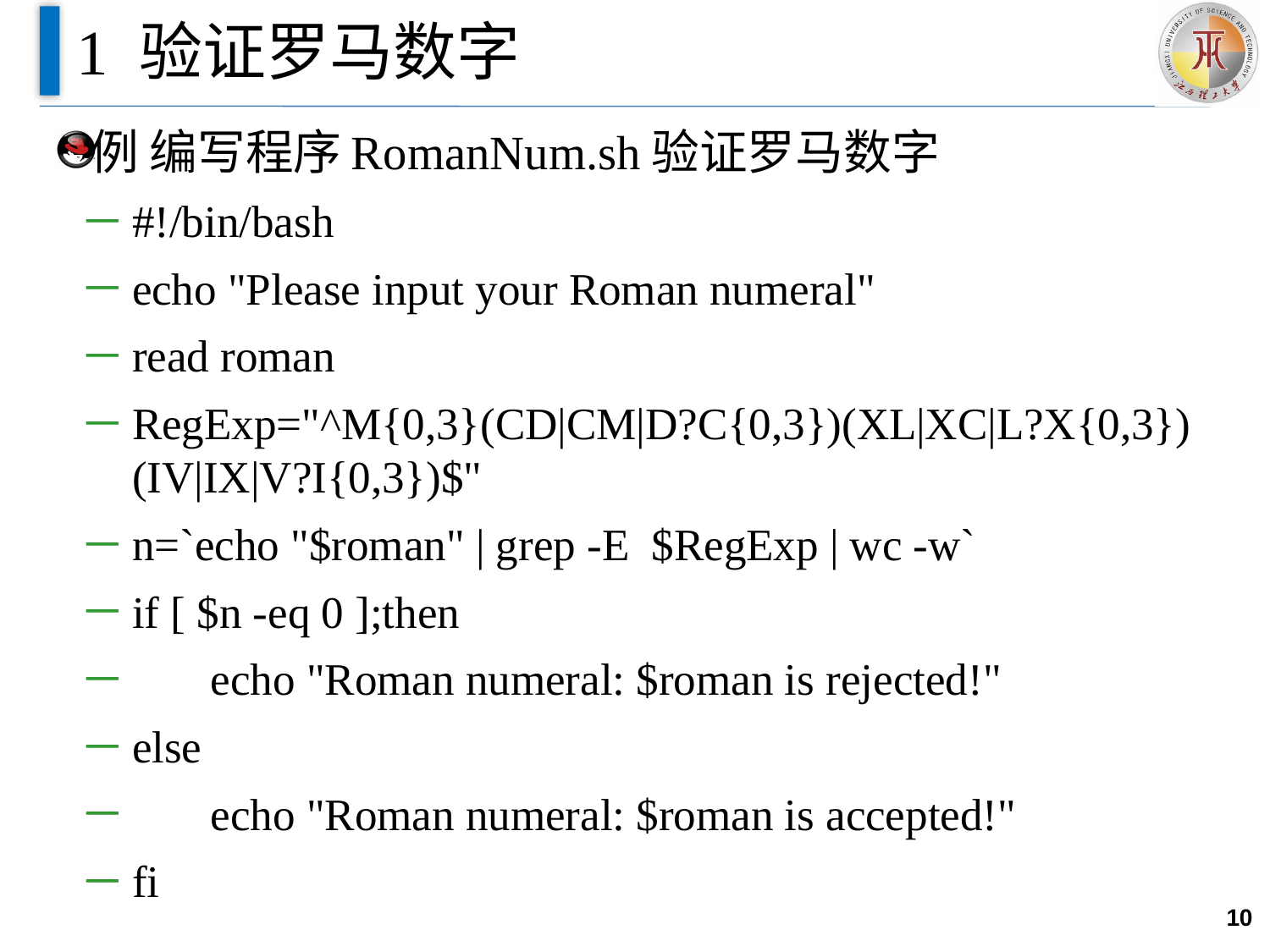

# 1 验证罗马数字
例 编写程序RomanNum.sh验证罗马数字
#!/bin/bash
echo "Please input your Roman numeral"
read roman
RegExp="^M{0,3}(CD|CM|D?C{0,3})(XL|XC|L?X{0,3})(IV|IX|V?I{0,3})$"
n=`echo "$roman" | grep -E  $RegExp | wc -w`
if [ $n -eq 0 ];then
       echo "Roman numeral: $roman is rejected!"
else
       echo "Roman numeral: $roman is accepted!"
fi
10